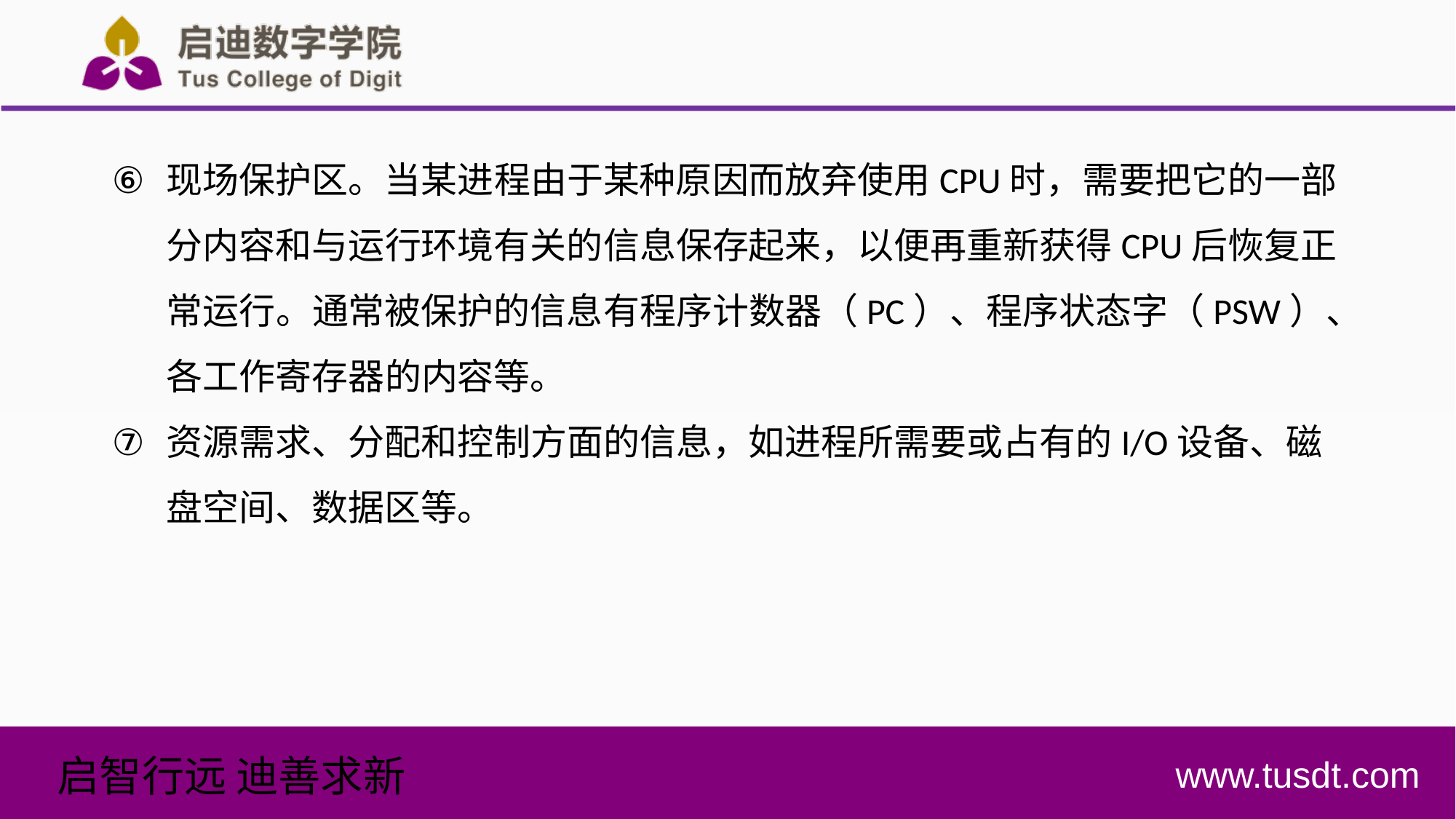

现场保护区。当某进程由于某种原因而放弃使用CPU时，需要把它的一部分内容和与运行环境有关的信息保存起来，以便再重新获得CPU后恢复正常运行。通常被保护的信息有程序计数器（PC）、程序状态字（PSW）、各工作寄存器的内容等。
资源需求、分配和控制方面的信息，如进程所需要或占有的I/O设备、磁盘空间、数据区等。